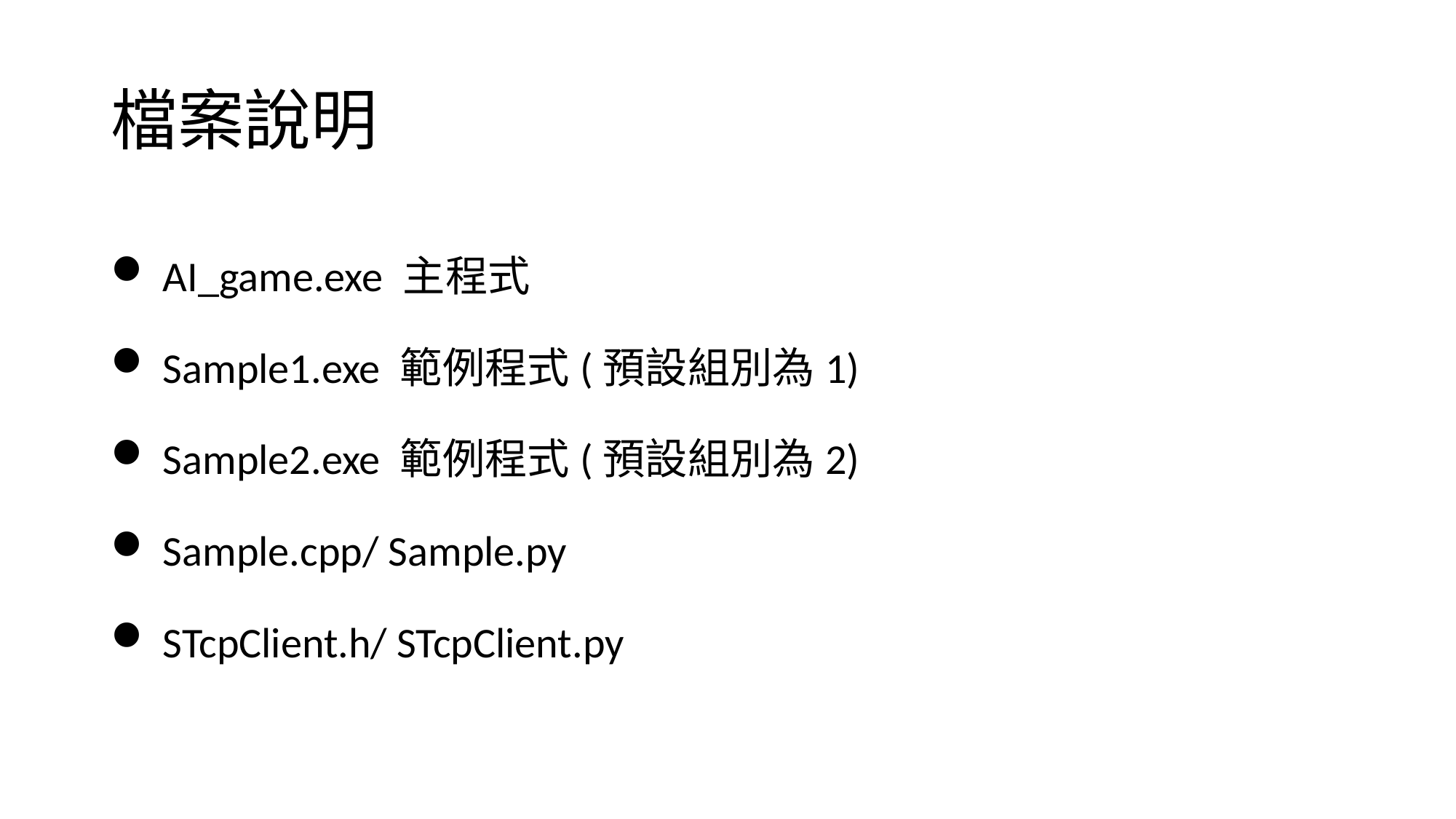

# 檔案說明
 AI_game.exe 主程式
 Sample1.exe 範例程式(預設組別為1)
 Sample2.exe 範例程式(預設組別為2)
 Sample.cpp/ Sample.py
 STcpClient.h/ STcpClient.py